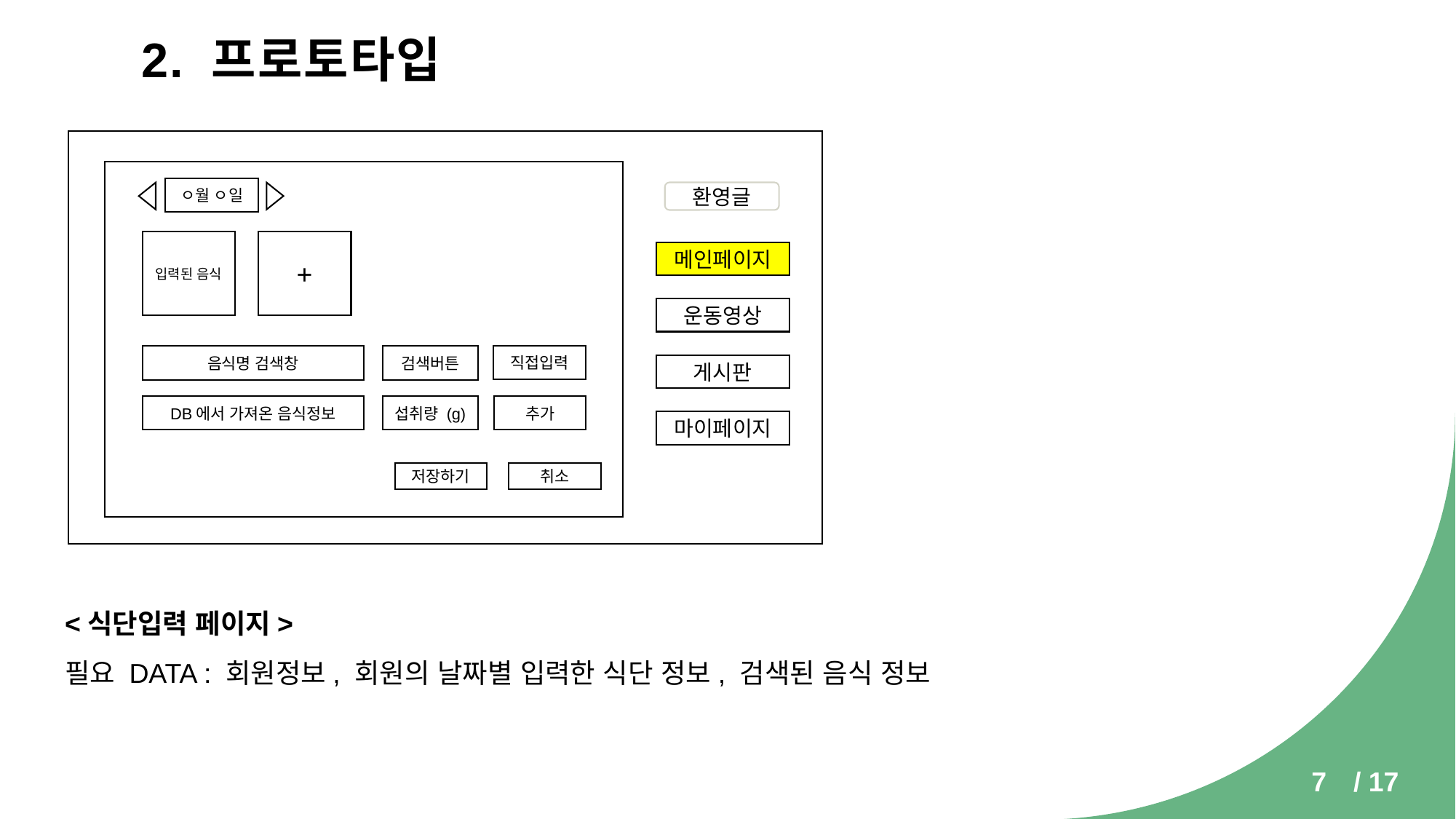

# 2. 프로토타입

ㅇ월 ㅇ일
환영글

입력된 음식
+
메인페이지
운동영상
직접입력
음식명 검색창
검색버튼
게시판
섭취량 (g)
추가
DB에서 가져온 음식정보
마이페이지
저장하기
취소
<식단입력 페이지>
필요 DATA : 회원정보, 회원의 날짜별 입력한 식단 정보, 검색된 음식 정보
7